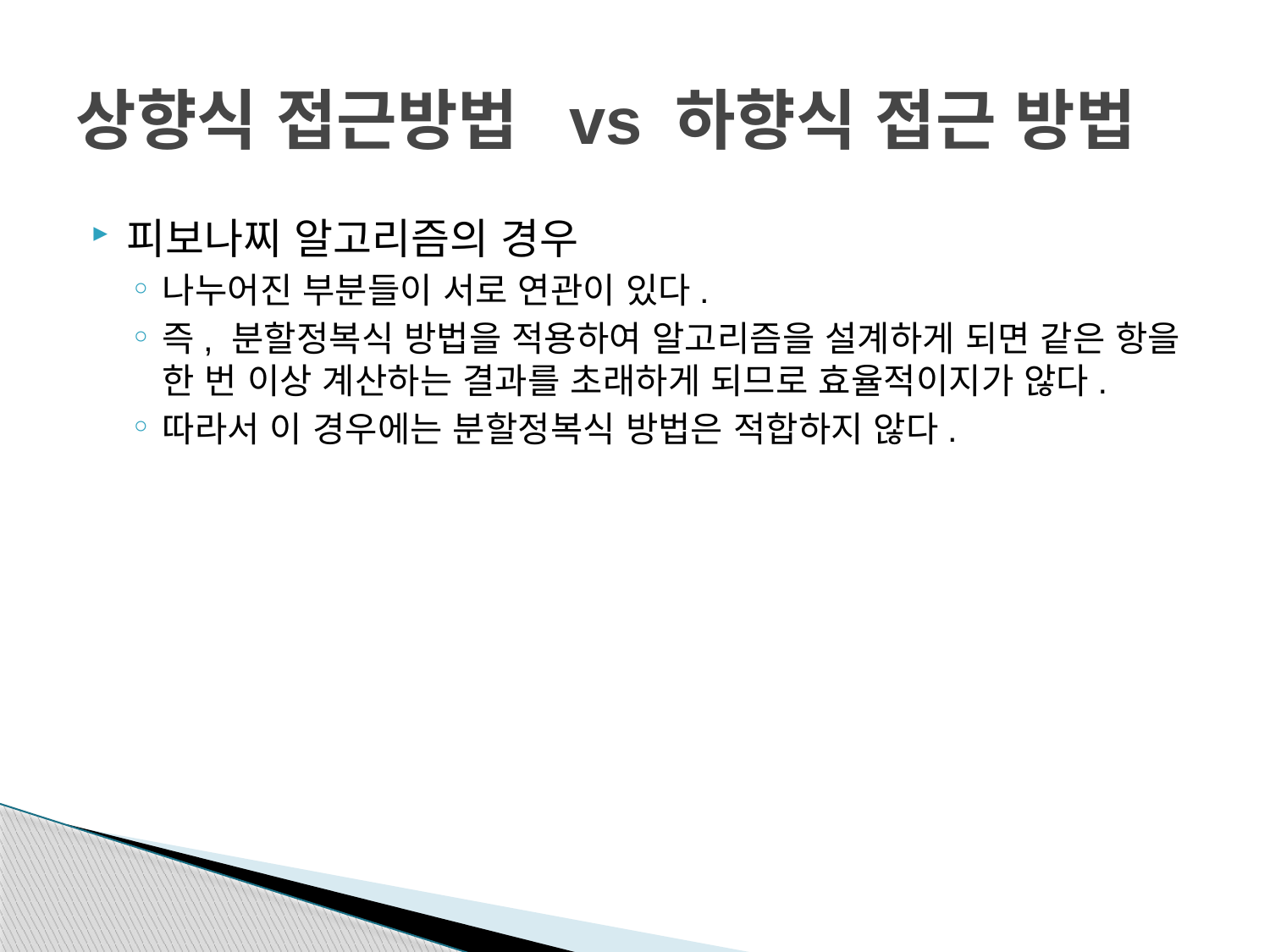

# 상향식 접근방법  vs 하향식 접근 방법
피보나찌 알고리즘의 경우
나누어진 부분들이 서로 연관이 있다.
즉, 분할정복식 방법을 적용하여 알고리즘을 설계하게 되면 같은 항을 한 번 이상 계산하는 결과를 초래하게 되므로 효율적이지가 않다.
따라서 이 경우에는 분할정복식 방법은 적합하지 않다.